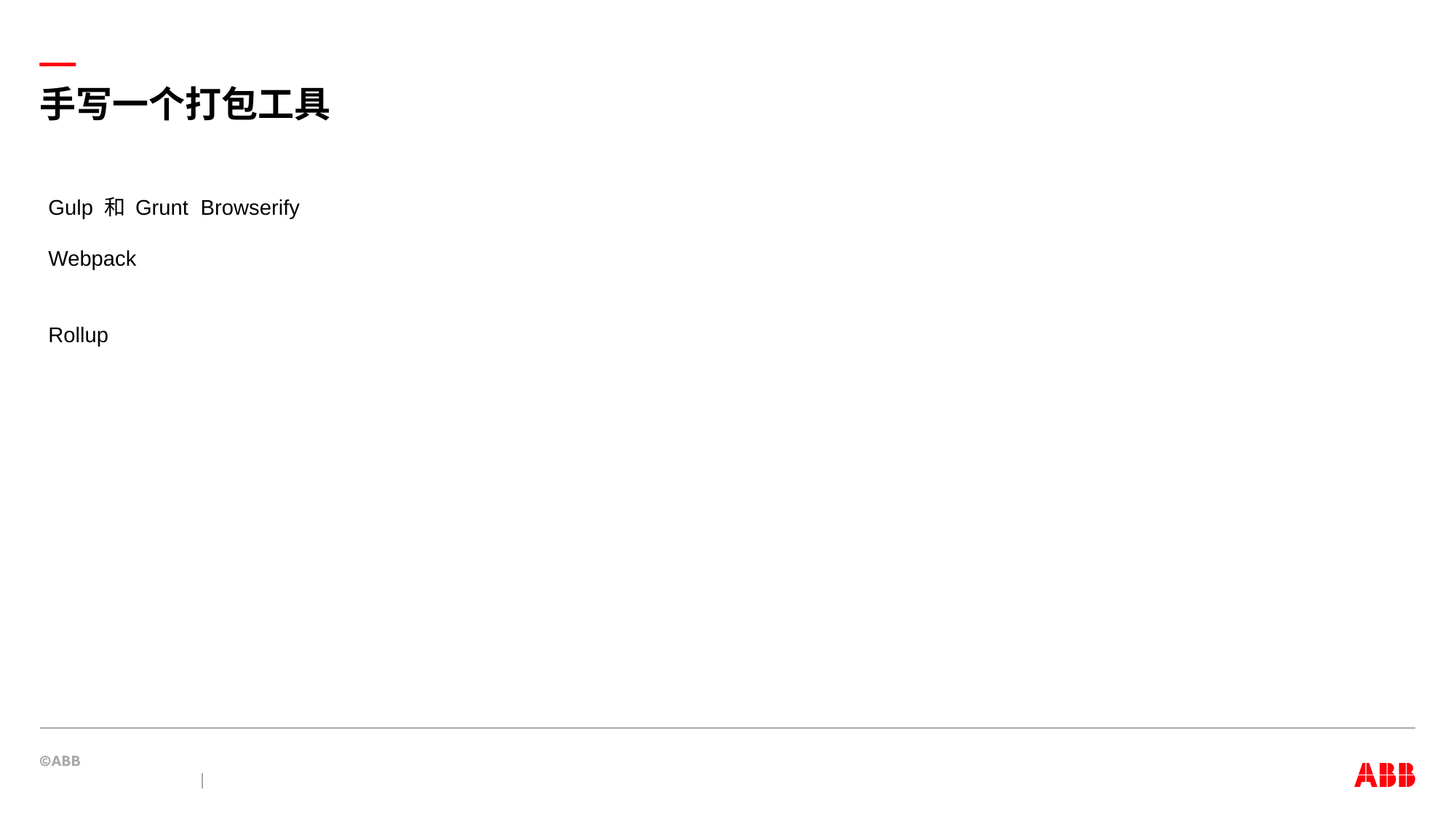

# 手写一个打包工具
Gulp 和 Grunt  Browserify
Webpack
Rollup